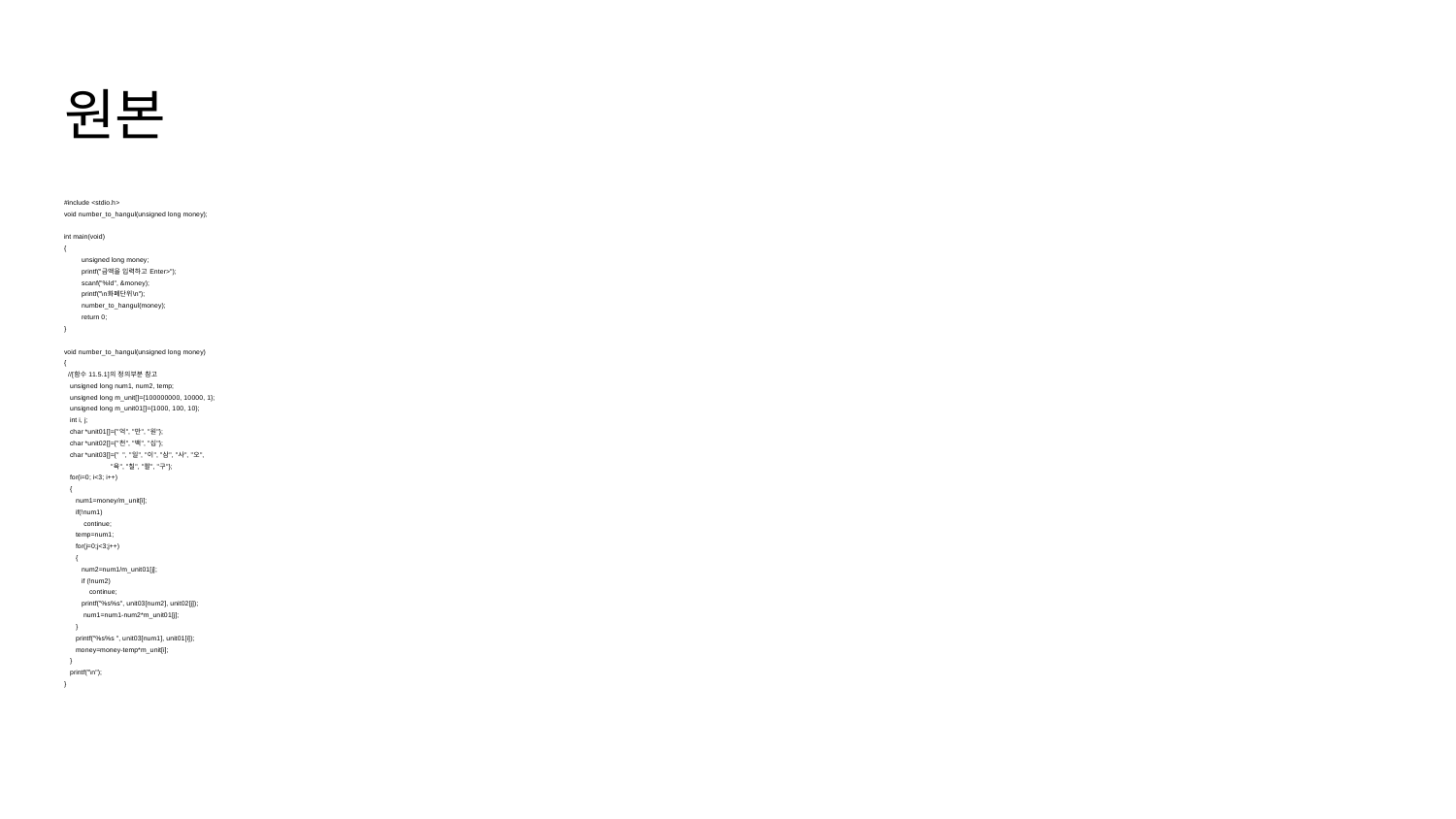

# 원본
#include <stdio.h>
void number_to_hangul(unsigned long money);

int main(void)
{
	unsigned long money;
	printf("금액을 입력하고 Enter>");
	scanf("%ld", &money);
	printf("\n화폐단위\n");
	number_to_hangul(money);
	return 0;
}

void number_to_hangul(unsigned long money)
{
  //[함수 11.5.1]의 정의부분 참고
   unsigned long num1, num2, temp;
   unsigned long m_unit[]={100000000, 10000, 1};
   unsigned long m_unit01[]={1000, 100, 10};
   int i, j;
   char *unit01[]={"억", "만", "원"};
   char *unit02[]={"천", "백", "십"};
   char *unit03[]={"  ", "일", "이", "삼", "사", "오",
                        "육", "칠", "팔", "구"};
   for(i=0; i<3; i++)
   {
      num1=money/m_unit[i];
      if(!num1)
          continue;
      temp=num1;
      for(j=0;j<3;j++)
      {
         num2=num1/m_unit01[j];
         if (!num2)
	    continue;
         printf("%s%s", unit03[num2], unit02[j]);
	 num1=num1-num2*m_unit01[j];
      }
      printf("%s%s ", unit03[num1], unit01[i]);
      money=money-temp*m_unit[i];
   }
   printf("\n");
}